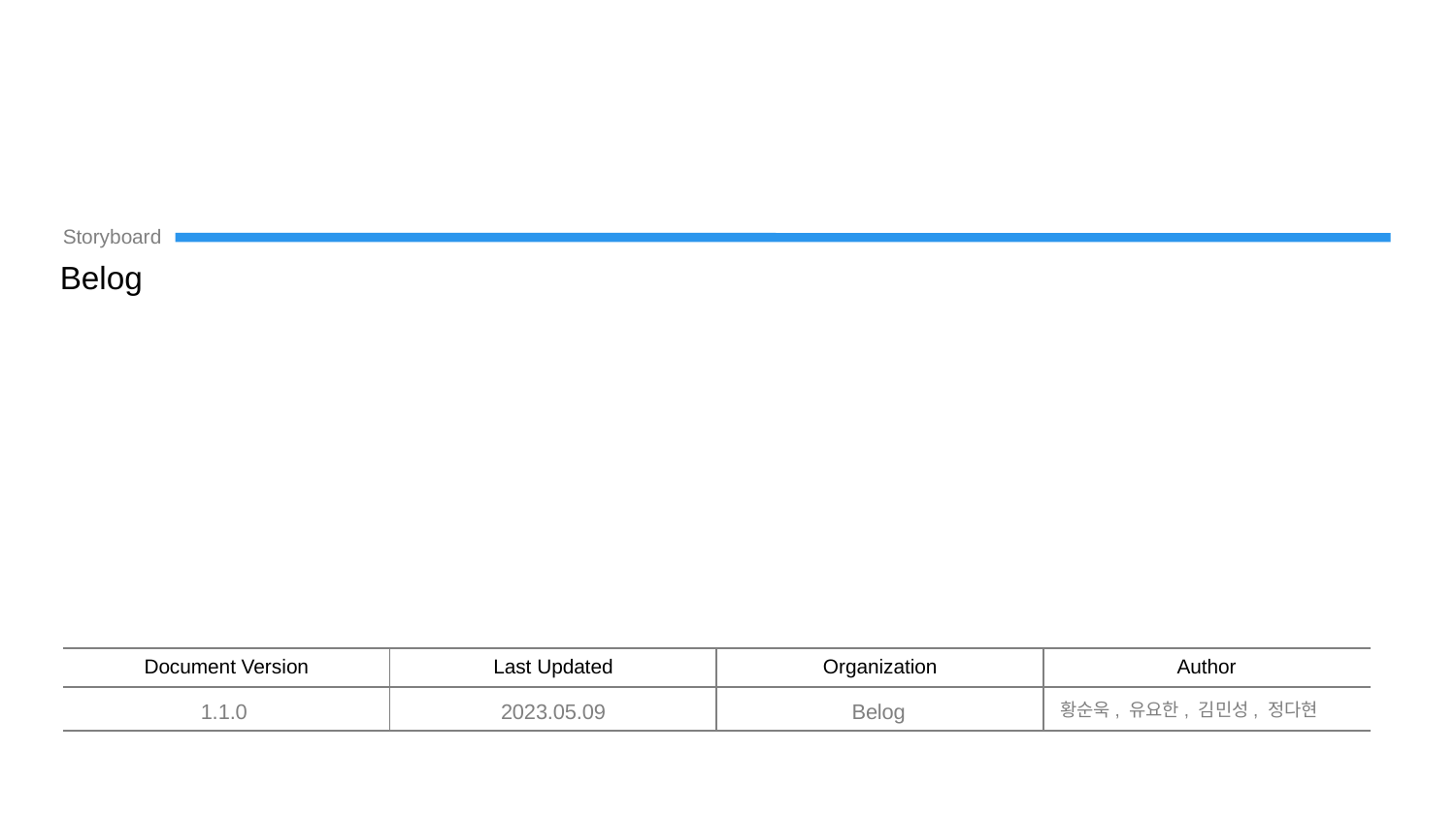

# Belog
1.1.0
2023.05.09
Belog
황순욱, 유요한, 김민성, 정다현